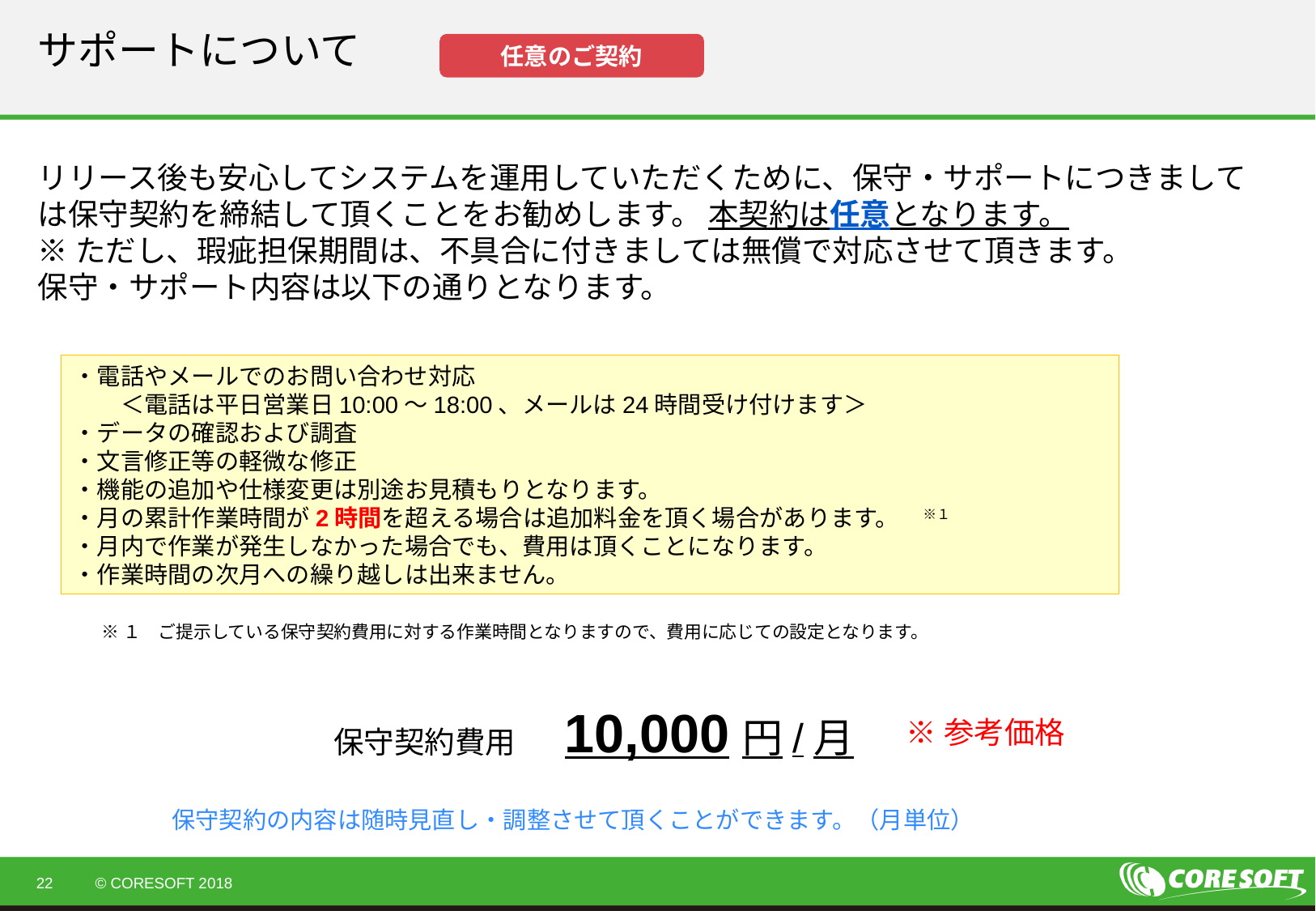

# サポートについて
任意のご契約
リリース後も安心してシステムを運用していただくために、保守・サポートにつきましては保守契約を締結して頂くことをお勧めします。 本契約は任意となります。
※ただし、瑕疵担保期間は、不具合に付きましては無償で対応させて頂きます。
保守・サポート内容は以下の通りとなります。
・電話やメールでのお問い合わせ対応
　　＜電話は平日営業日10:00～18:00、メールは24時間受け付けます＞
・データの確認および調査
・文言修正等の軽微な修正
・機能の追加や仕様変更は別途お見積もりとなります。
・月の累計作業時間が2時間を超える場合は追加料金を頂く場合があります。　※１
・月内で作業が発生しなかった場合でも、費用は頂くことになります。
・作業時間の次月への繰り越しは出来ません。
※１　ご提示している保守契約費用に対する作業時間となりますので、費用に応じての設定となります。
10,000円/月
※参考価格
保守契約費用
保守契約の内容は随時見直し・調整させて頂くことができます。（月単位）